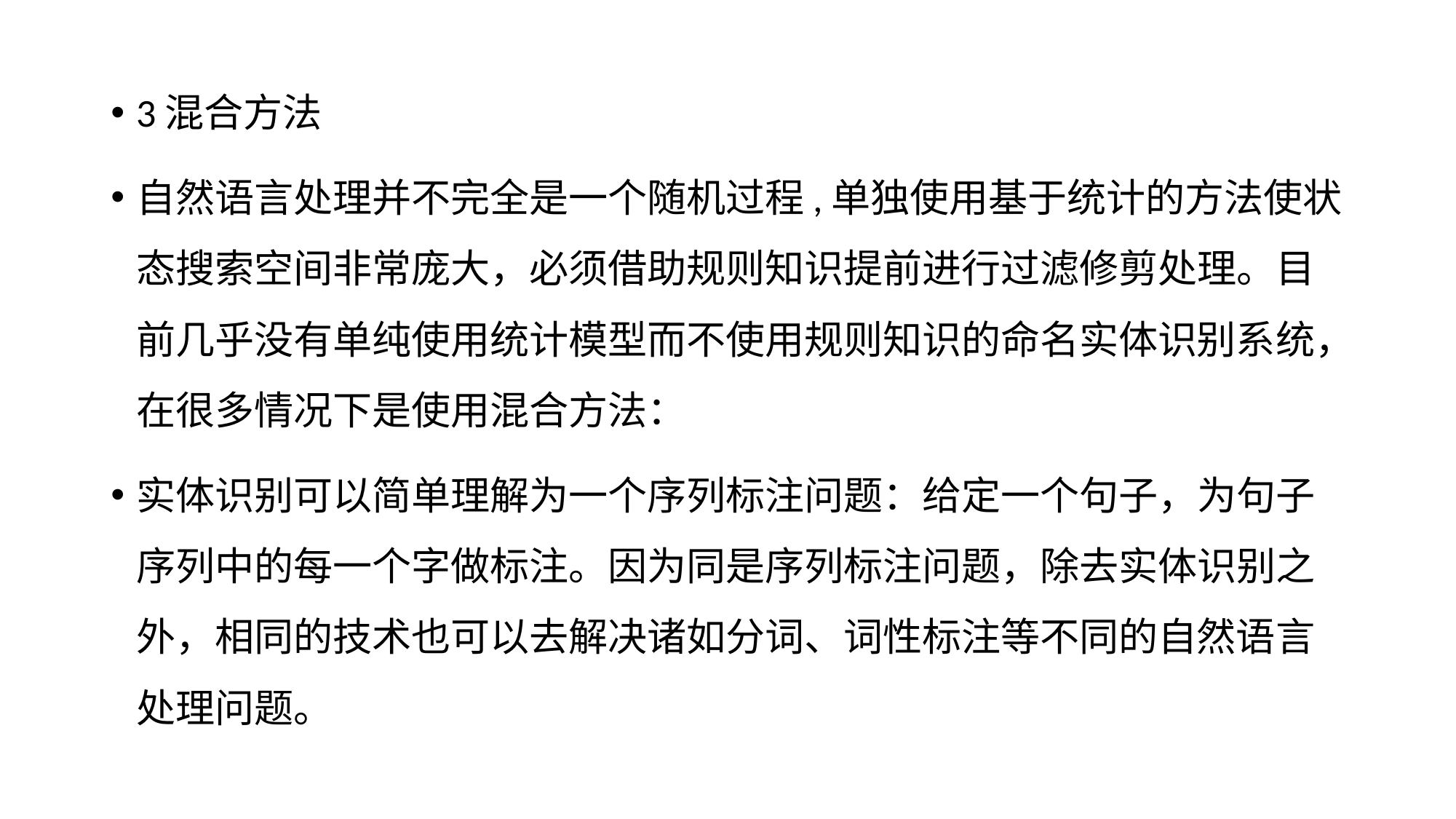

3混合方法
自然语言处理并不完全是一个随机过程,单独使用基于统计的方法使状态搜索空间非常庞大，必须借助规则知识提前进行过滤修剪处理。目前几乎没有单纯使用统计模型而不使用规则知识的命名实体识别系统，在很多情况下是使用混合方法：
实体识别可以简单理解为一个序列标注问题：给定一个句子，为句子序列中的每一个字做标注。因为同是序列标注问题，除去实体识别之外，相同的技术也可以去解决诸如分词、词性标注等不同的自然语言处理问题。